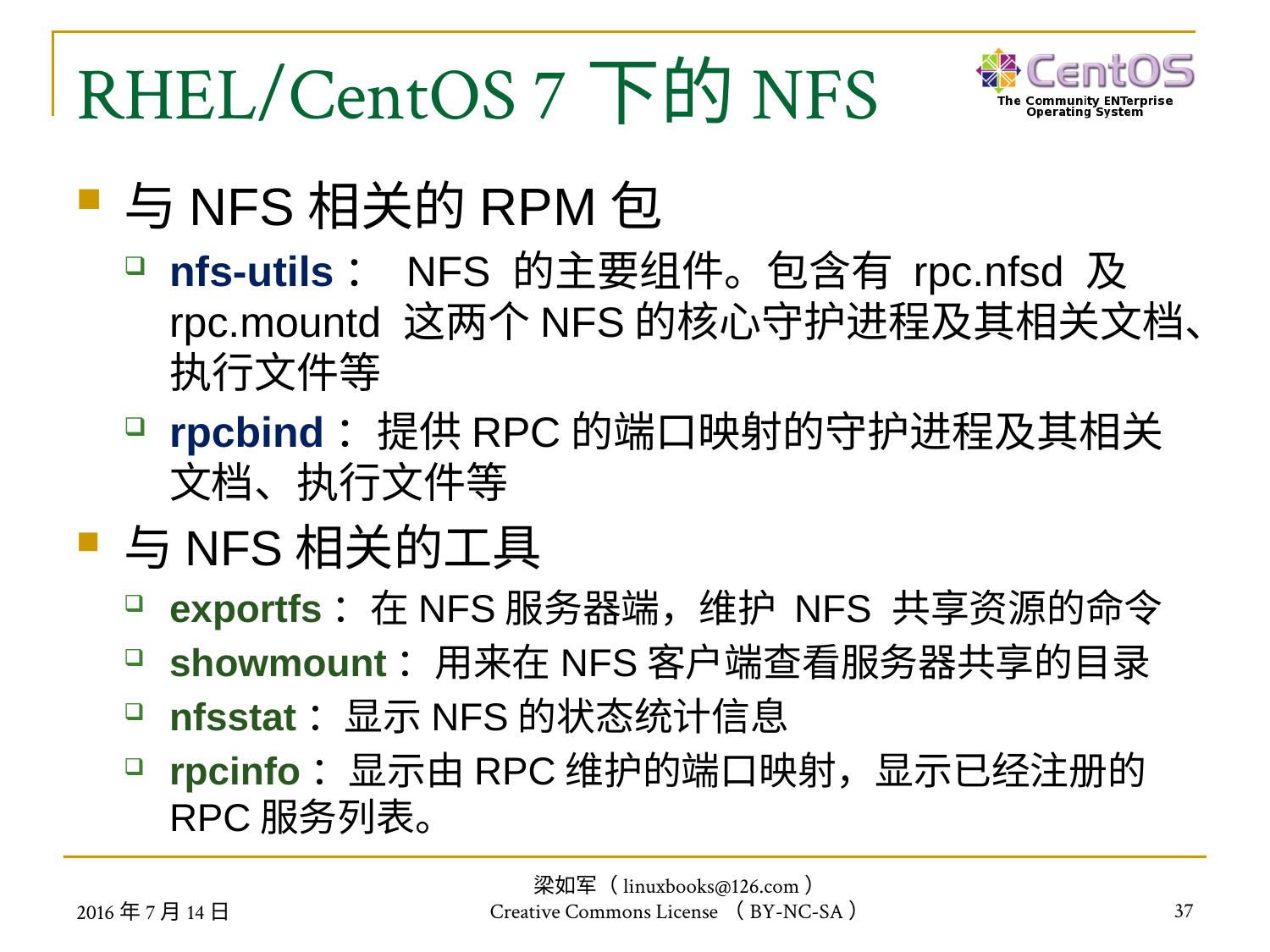

# RHEL/CentOS 7下的NFS
与NFS相关的RPM包
nfs-utils： NFS 的主要组件。包含有 rpc.nfsd 及 rpc.mountd 这两个NFS的核心守护进程及其相关文档、执行文件等
rpcbind：提供RPC的端口映射的守护进程及其相关文档、执行文件等
与NFS相关的工具
exportfs：在NFS服务器端，维护 NFS 共享资源的命令
showmount：用来在NFS客户端查看服务器共享的目录
nfsstat：显示NFS的状态统计信息
rpcinfo：显示由RPC维护的端口映射，显示已经注册的RPC服务列表。
梁如军（linuxbooks@126.com）
Creative Commons License（BY-NC-SA）
2016年7月14日
37